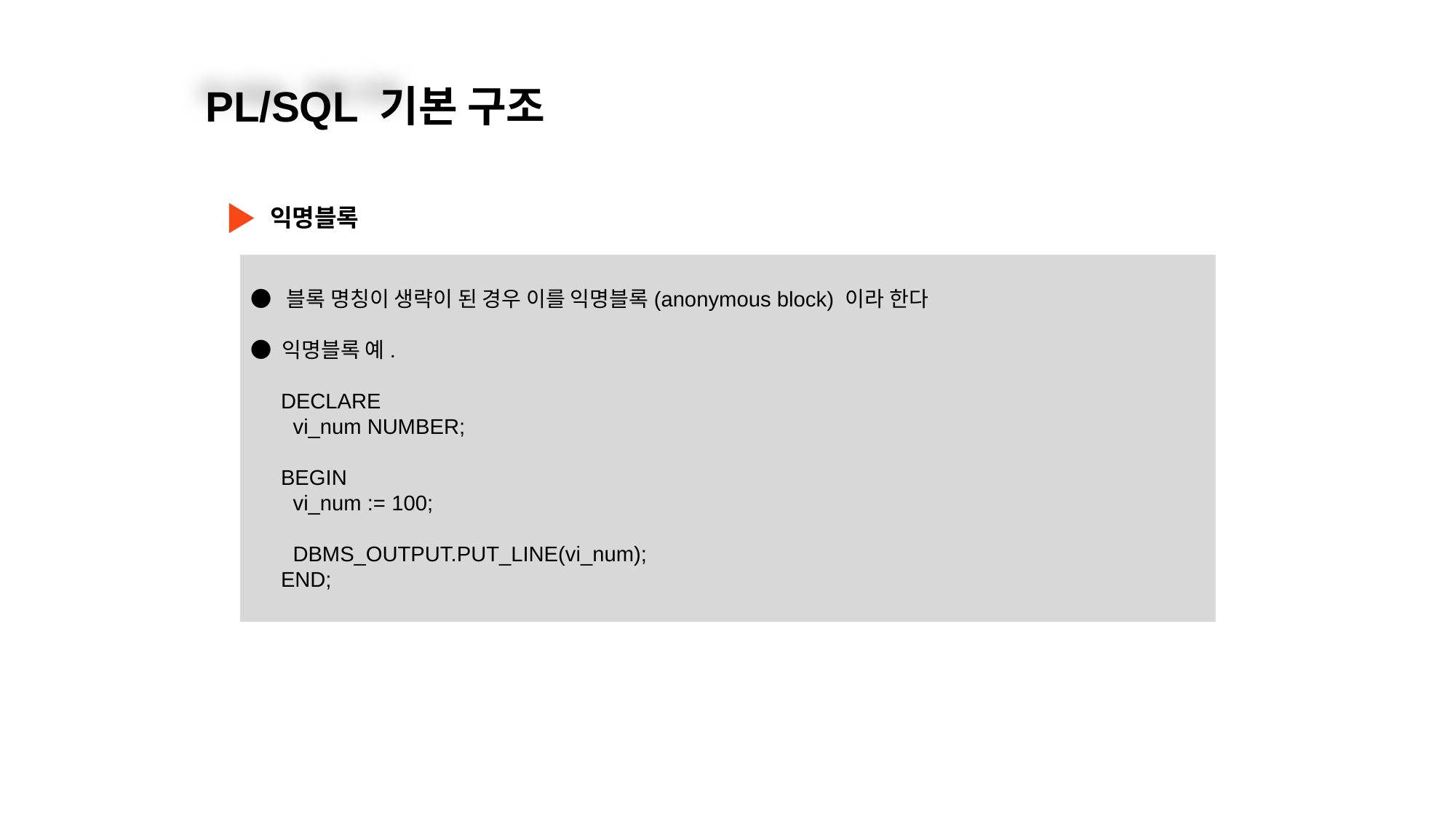

PL/SQL 기본 구조

익명블록

●  블록 명칭이 생략이 된 경우 이를 익명블록(anonymous block) 이라 한다

● 익명블록 예.

     DECLARE
       vi_num NUMBER;

     BEGIN
       vi_num := 100;

       DBMS_OUTPUT.PUT_LINE(vi_num);
     END;